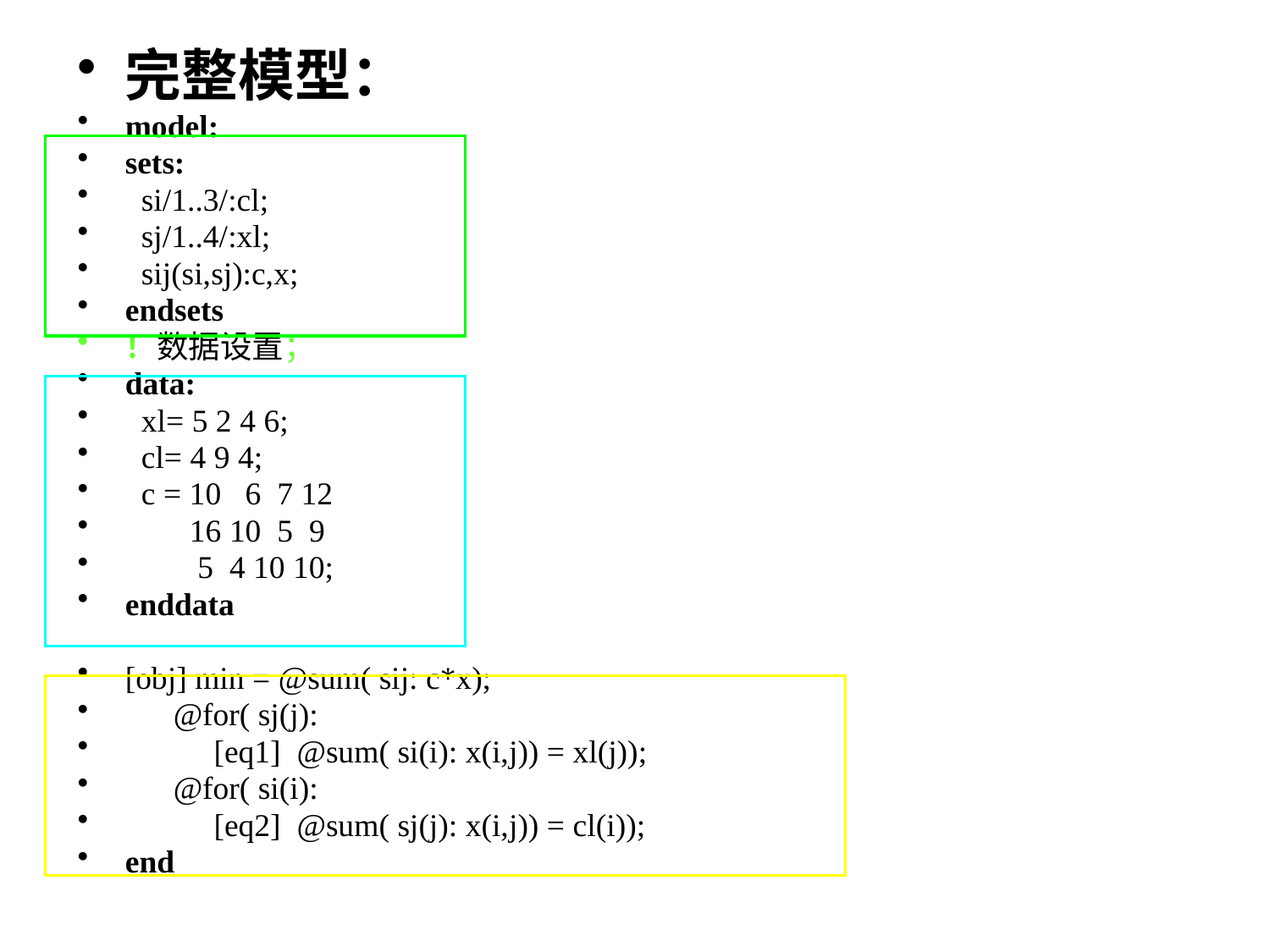

完整模型：
model:
sets:
  si/1..3/:cl;
  sj/1..4/:xl;
  sij(si,sj):c,x;
endsets
！数据设置；
data:
  xl= 5 2 4 6;
  cl= 4 9 4;
  c = 10   6  7 12
        16 10  5  9
         5  4 10 10;
enddata

[obj] min = @sum( sij: c*x);
      @for( sj(j):
           [eq1]  @sum( si(i): x(i,j)) = xl(j));
      @for( si(i):
           [eq2]  @sum( sj(j): x(i,j)) = cl(i));
end